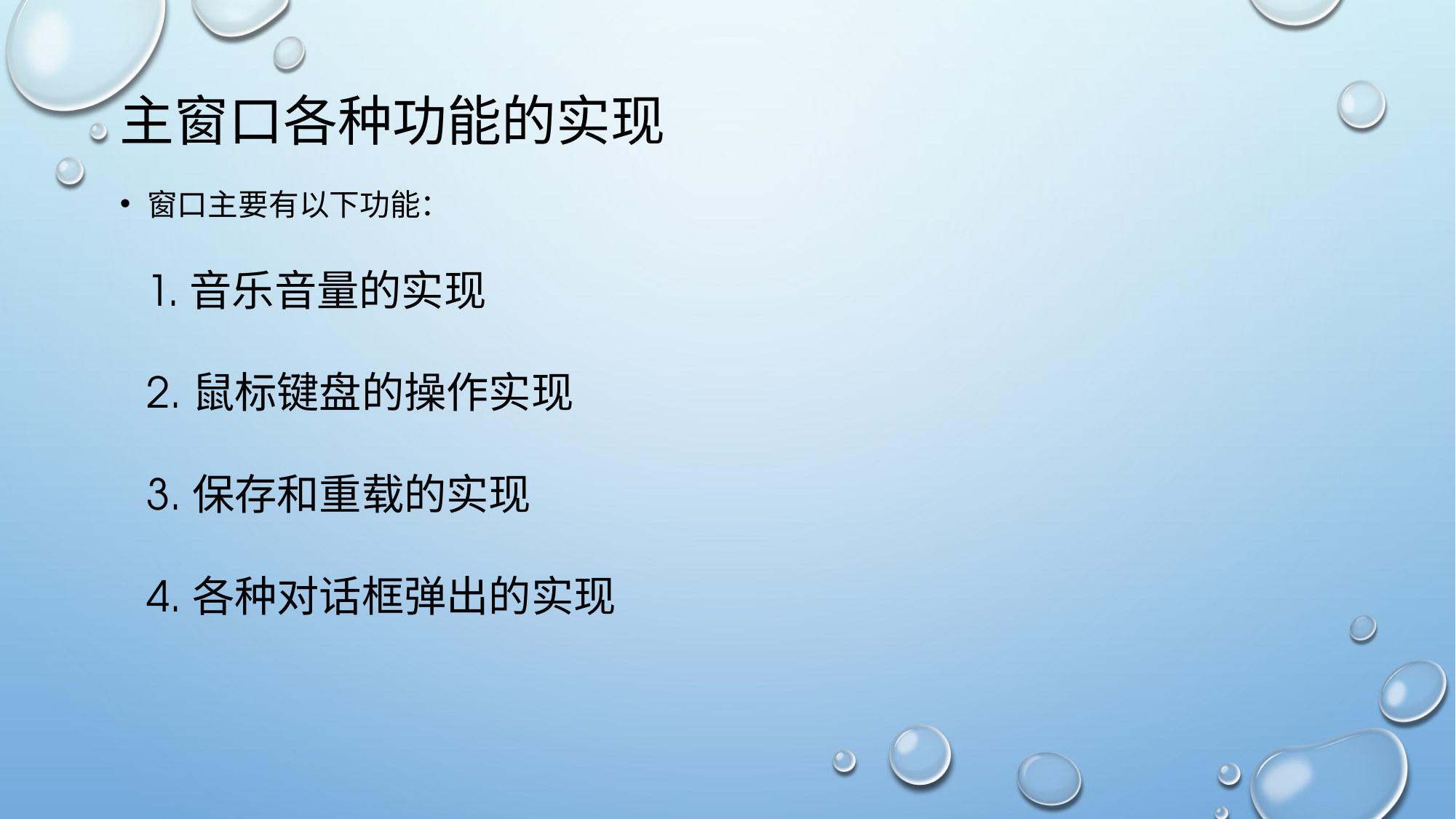

# 主窗口各种功能的实现
窗口主要有以下功能：
1.音乐音量的实现

2.鼠标键盘的操作实现

3.保存和重载的实现

4.各种对话框弹出的实现